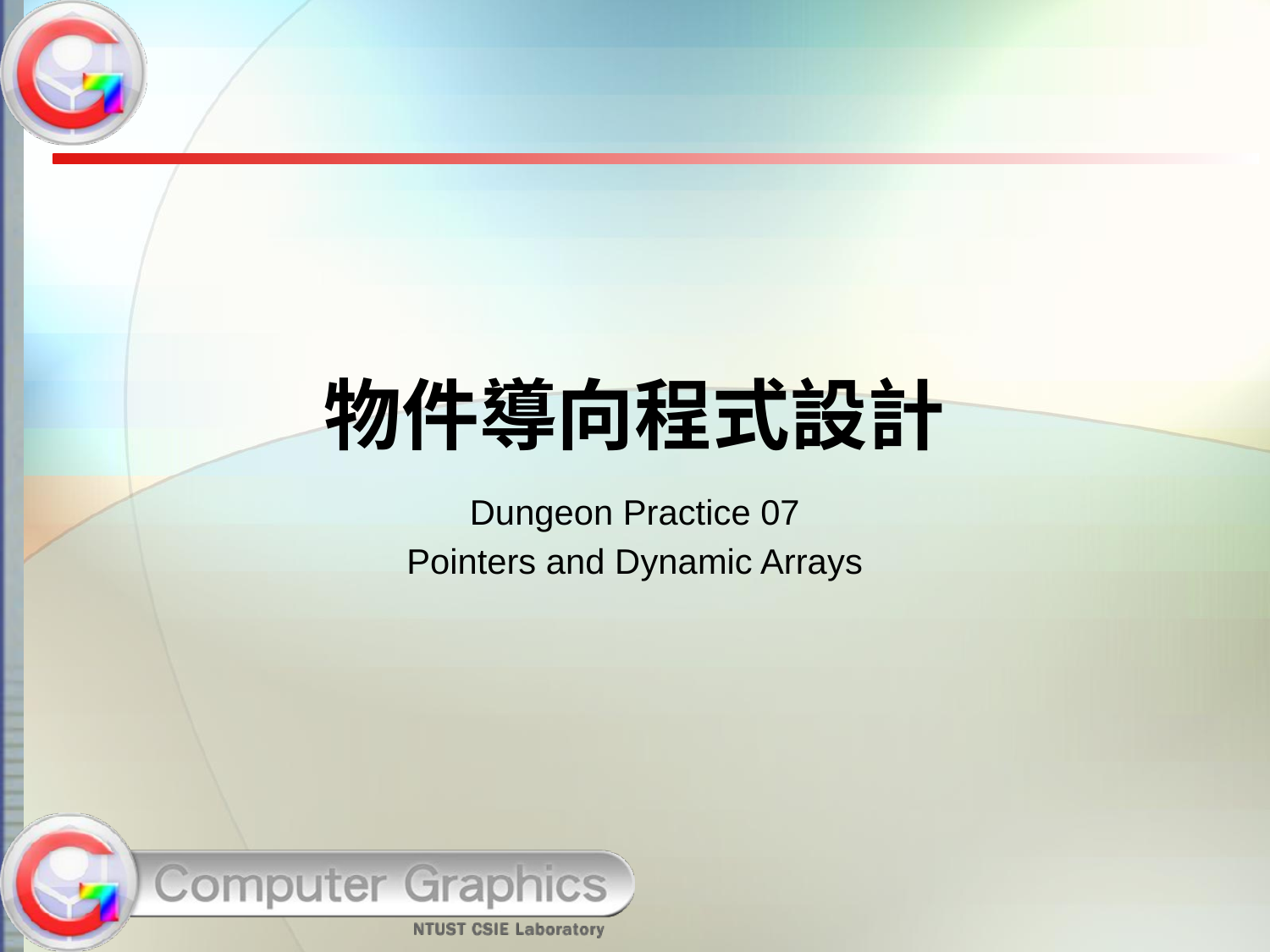

# 物件導向程式設計
Dungeon Practice 07
Pointers and Dynamic Arrays